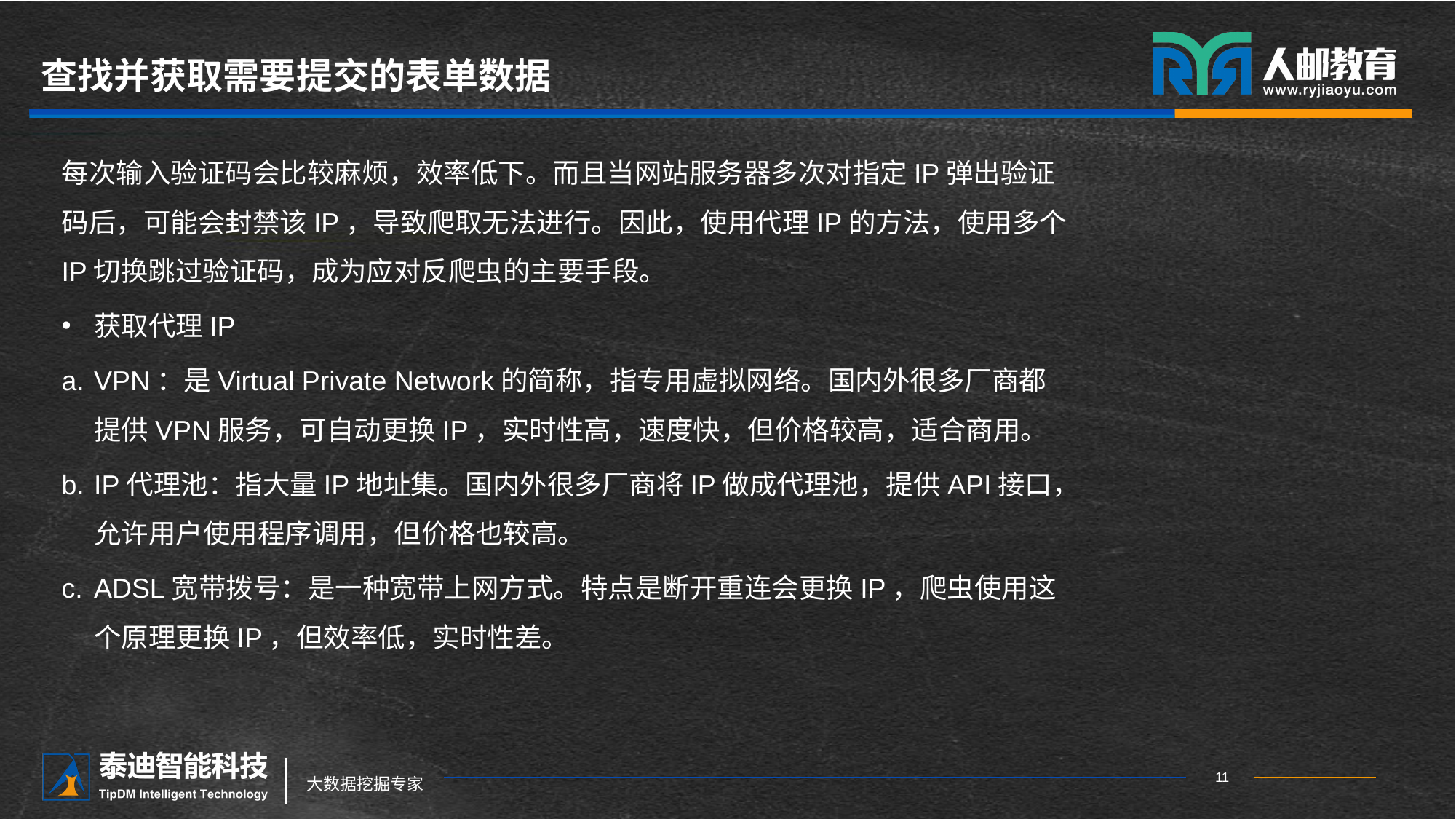

# 查找并获取需要提交的表单数据
每次输入验证码会比较麻烦，效率低下。而且当网站服务器多次对指定IP弹出验证码后，可能会封禁该IP，导致爬取无法进行。因此，使用代理IP的方法，使用多个IP切换跳过验证码，成为应对反爬虫的主要手段。
获取代理IP
VPN：是Virtual Private Network的简称，指专用虚拟网络。国内外很多厂商都提供VPN服务，可自动更换IP，实时性高，速度快，但价格较高，适合商用。
IP代理池：指大量IP地址集。国内外很多厂商将IP做成代理池，提供API接口，允许用户使用程序调用，但价格也较高。
ADSL宽带拨号：是一种宽带上网方式。特点是断开重连会更换IP，爬虫使用这个原理更换IP，但效率低，实时性差。